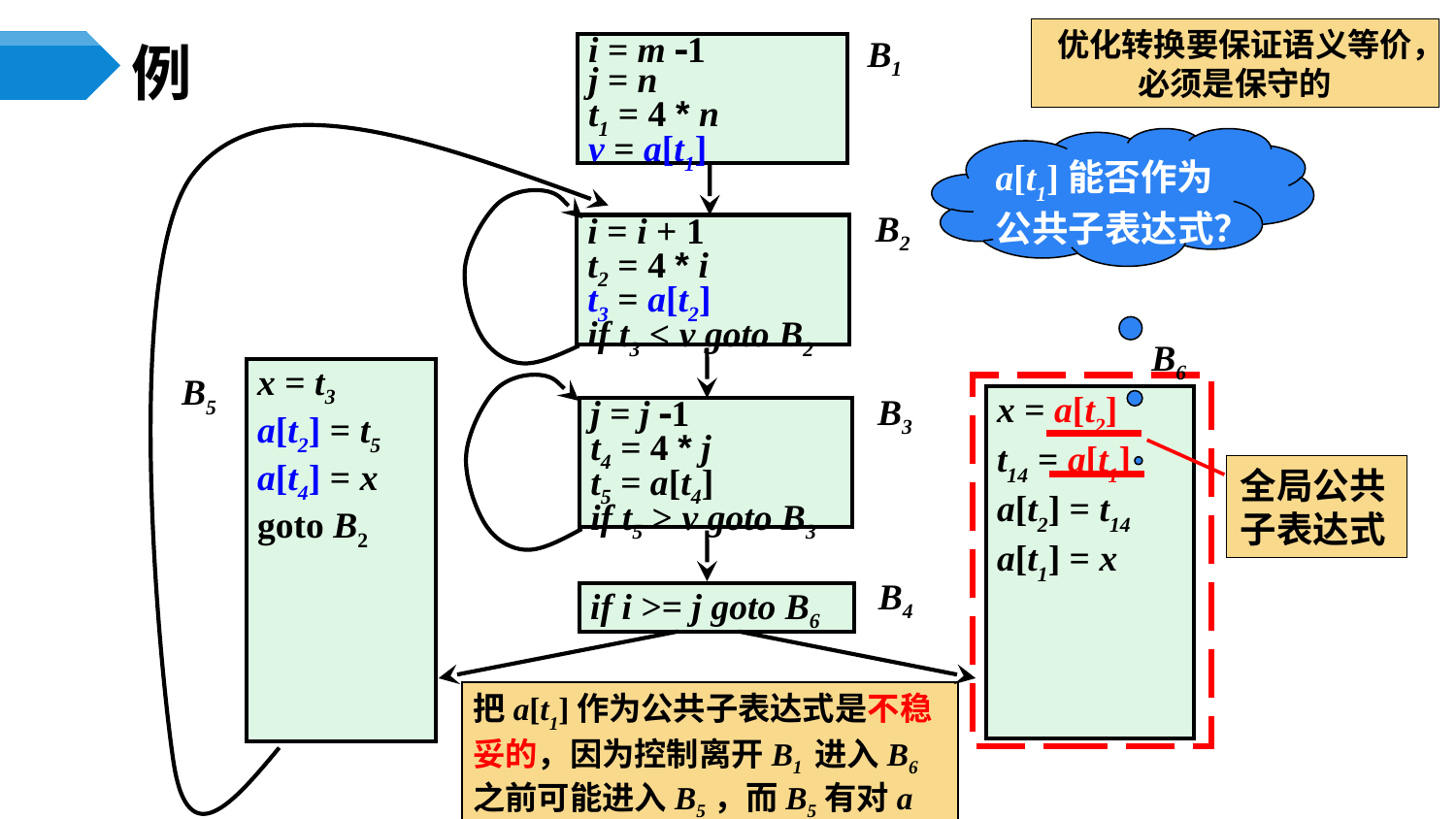

优化转换要保证语义等价，
必须是保守的
B1
i = m −1
j = n
t1 = 4 * n
v = a[t1]

B2
i = i + 1
t2 = 4 * i
t3 = a[t2]
if t3 < v goto B2

B5

B3
j = j −1
t4 = 4 * j
t5 = a[t4]
if t5 > v goto B3

B4
if i >= j goto B6

# 例

a[t1]能否作为公共子表达式？

B6
x = t3
a[t2] = t5
a[t4] = x
goto B2

x = a[t2]
t14 = a[t1]
a[t2] = t14
a[t1] = x
全局公共子表达式
把a[t1]作为公共子表达式是不稳妥的，因为控制离开B1 进入B6之前可能进入B5，而B5有对a的赋值